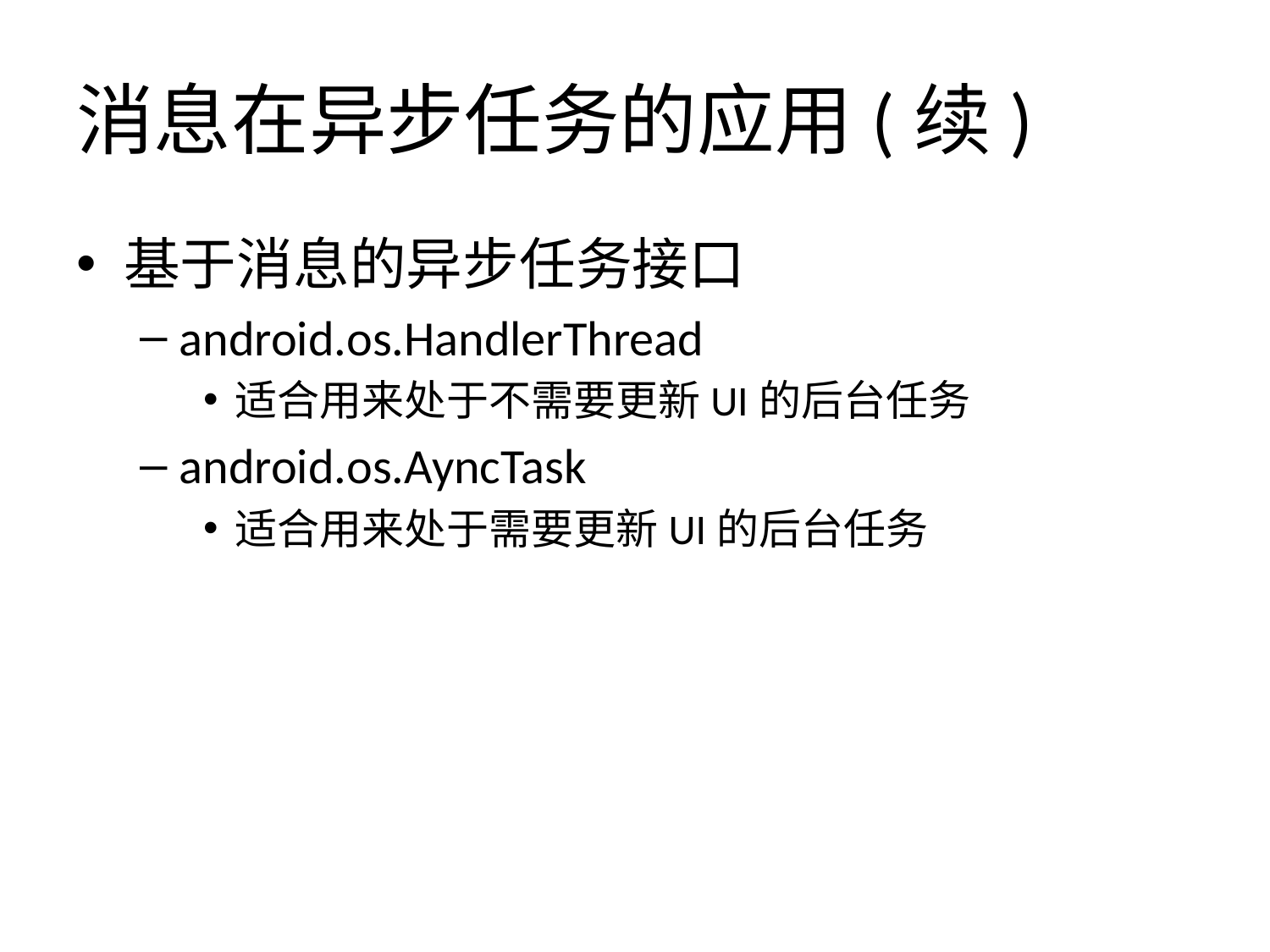

# 消息在异步任务的应用(续)
基于消息的异步任务接口
android.os.HandlerThread
适合用来处于不需要更新UI的后台任务
android.os.AyncTask
适合用来处于需要更新UI的后台任务